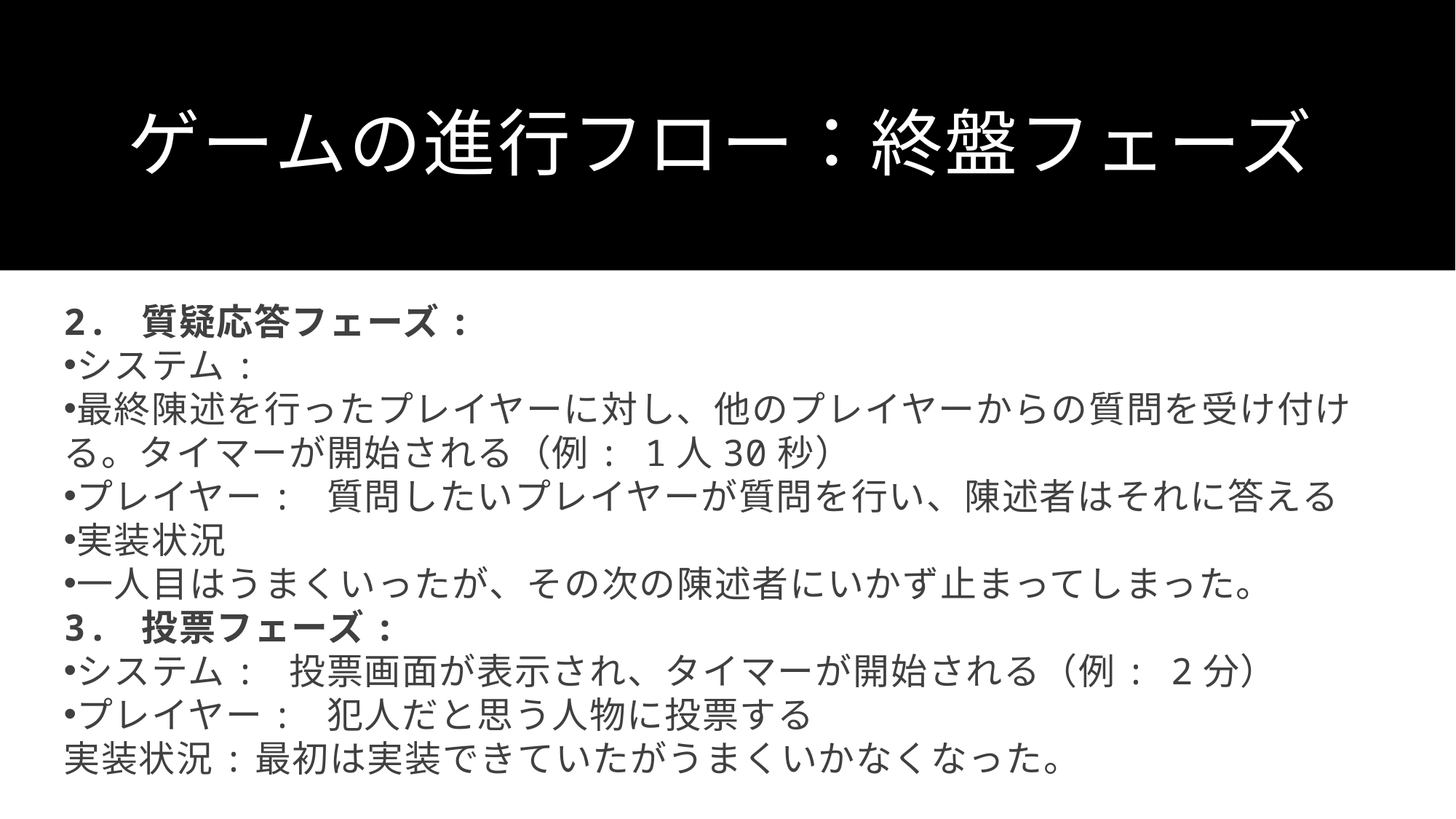

# ゲームの進行フロー：終盤フェーズ
2. 質疑応答フェーズ:
システム:
最終陳述を行ったプレイヤーに対し、他のプレイヤーからの質問を受け付ける。タイマーが開始される（例: 1人30秒）
プレイヤー: 質問したいプレイヤーが質問を行い、陳述者はそれに答える
実装状況
一人目はうまくいったが、その次の陳述者にいかず止まってしまった。
3. 投票フェーズ:
システム: 投票画面が表示され、タイマーが開始される（例: 2分）
プレイヤー: 犯人だと思う人物に投票する
実装状況:最初は実装できていたがうまくいかなくなった。